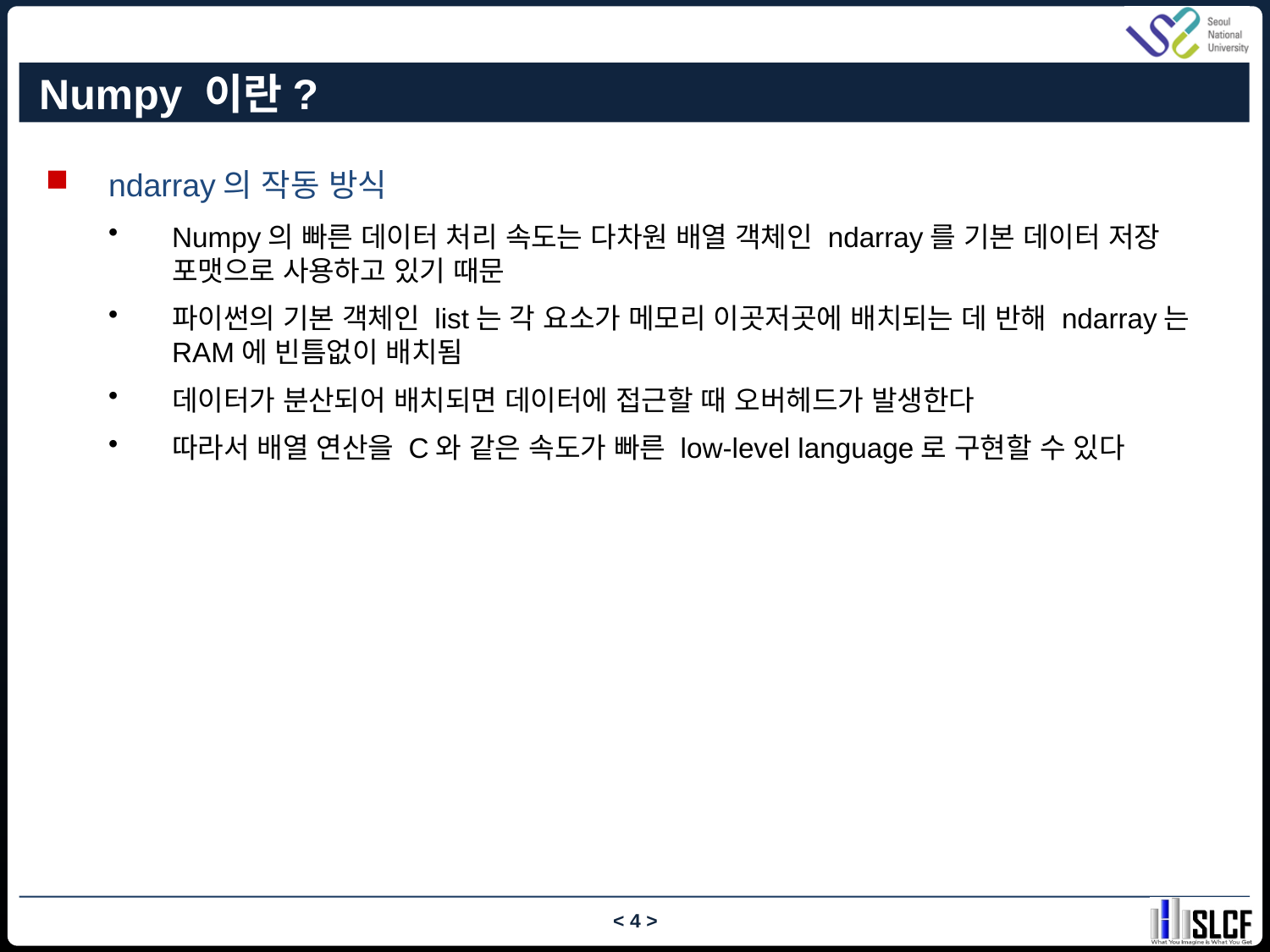

# Numpy 이란?
ndarray의 작동 방식
Numpy의 빠른 데이터 처리 속도는 다차원 배열 객체인 ndarray를 기본 데이터 저장 포맷으로 사용하고 있기 때문
파이썬의 기본 객체인 list는 각 요소가 메모리 이곳저곳에 배치되는 데 반해 ndarray는 RAM에 빈틈없이 배치됨
데이터가 분산되어 배치되면 데이터에 접근할 때 오버헤드가 발생한다
따라서 배열 연산을 C와 같은 속도가 빠른 low-level language로 구현할 수 있다